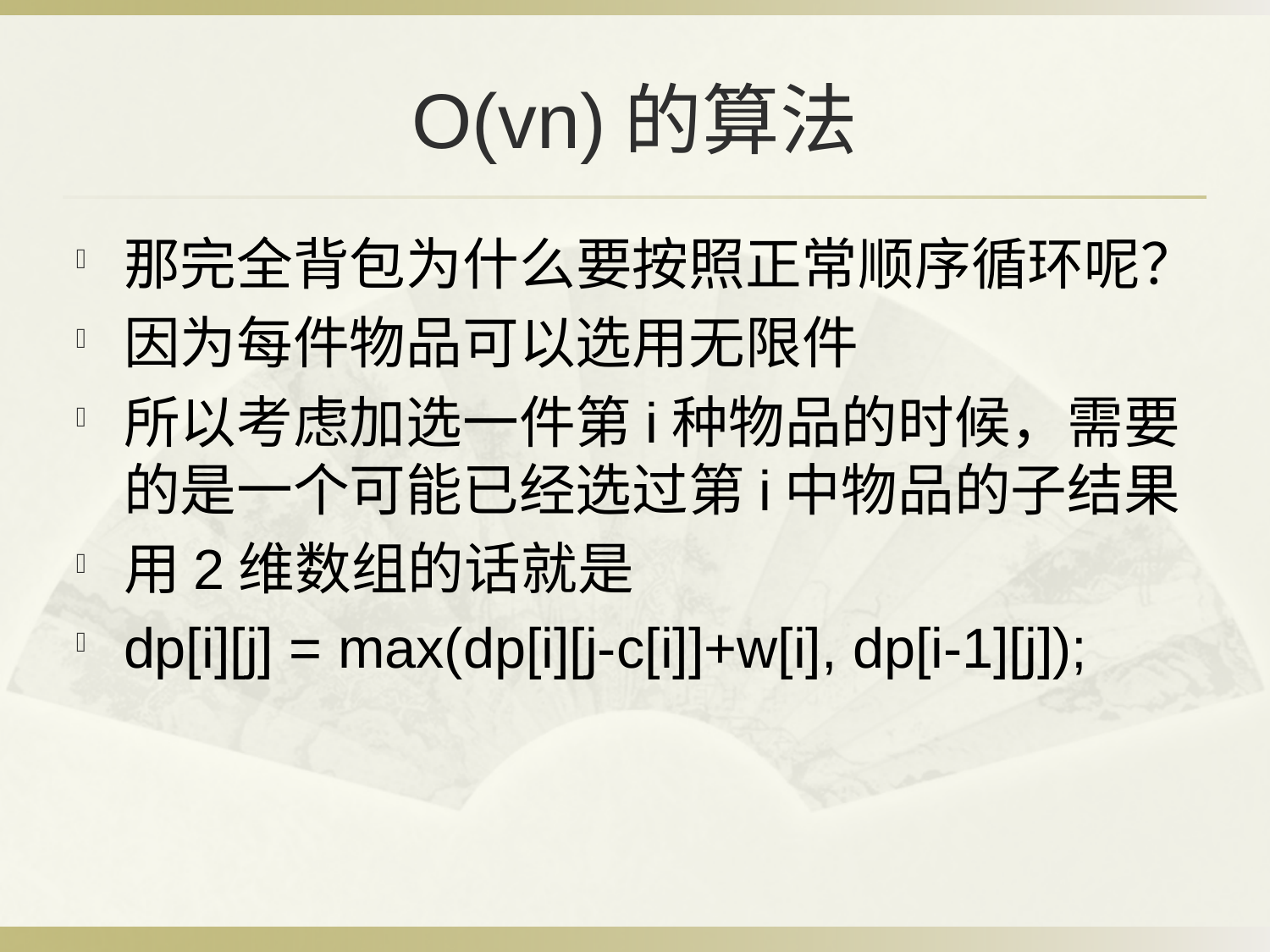

# O(vn)的算法
那完全背包为什么要按照正常顺序循环呢？
因为每件物品可以选用无限件
所以考虑加选一件第i种物品的时候，需要的是一个可能已经选过第i中物品的子结果
用2维数组的话就是
dp[i][j] = max(dp[i][j-c[i]]+w[i], dp[i-1][j]);